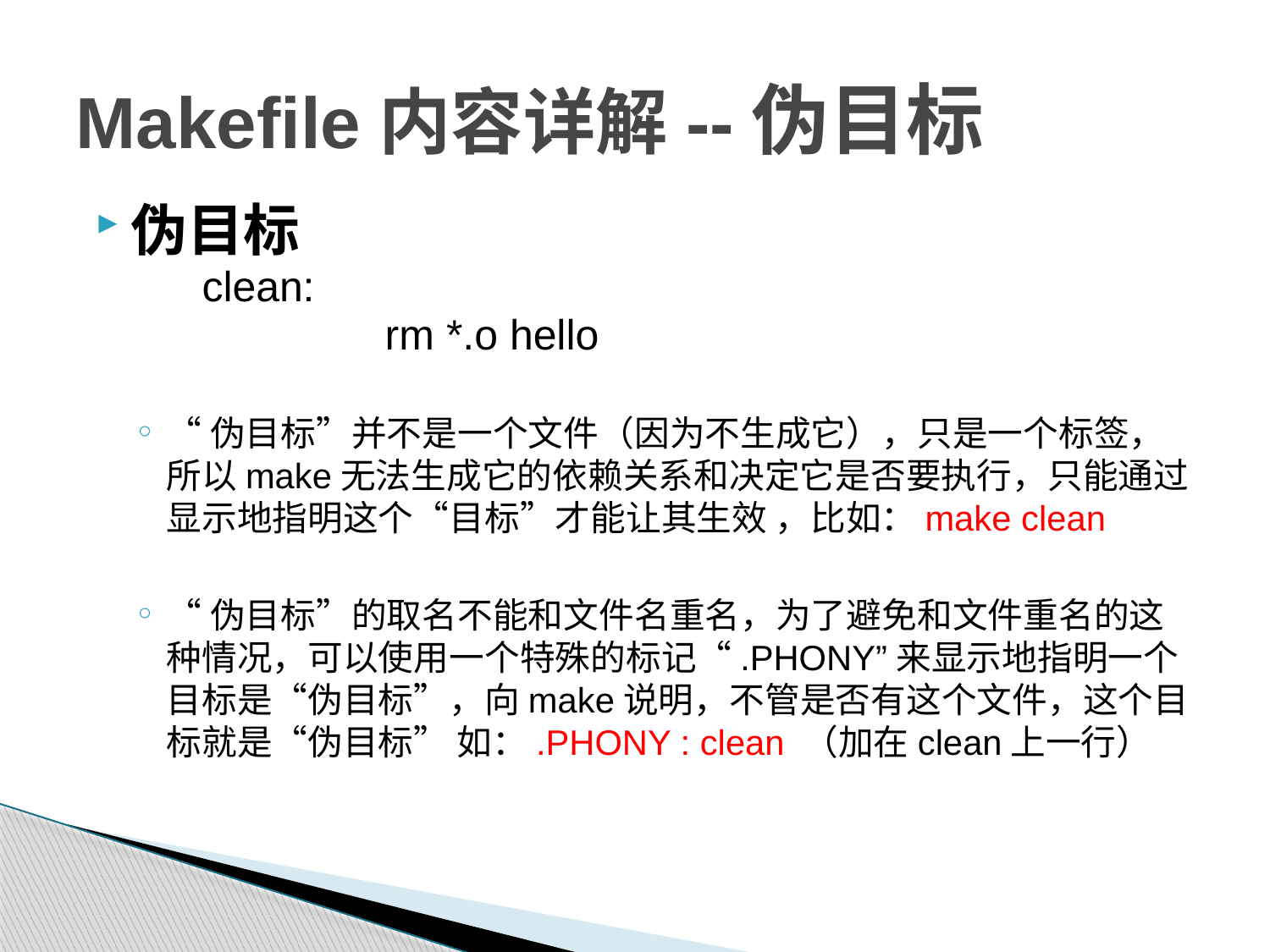

# Makefile内容详解--伪目标
伪目标
         clean:
	      		rm *.o hello

“伪目标”并不是一个文件（因为不生成它），只是一个标签，所以make无法生成它的依赖关系和决定它是否要执行，只能通过显示地指明这个“目标”才能让其生效 ，比如：make clean

“伪目标”的取名不能和文件名重名，为了避免和文件重名的这种情况，可以使用一个特殊的标记“.PHONY”来显示地指明一个目标是“伪目标”，向make说明，不管是否有这个文件，这个目标就是“伪目标” 如：.PHONY : clean （加在clean上一行）